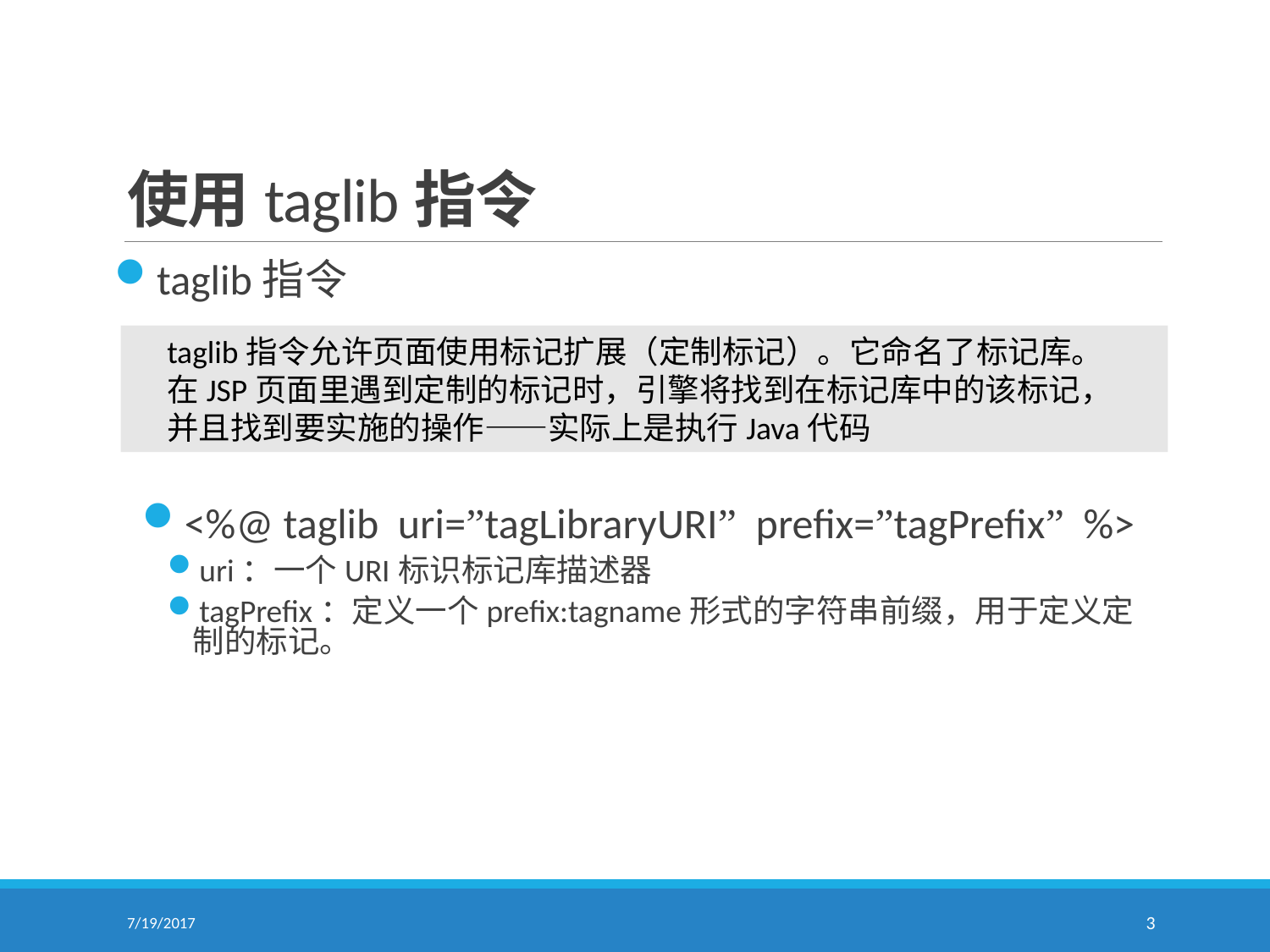

# 使用taglib指令
taglib指令

<%@ taglib  uri=”tagLibraryURI”  prefix=”tagPrefix”  %>
uri：一个URI标识标记库描述器
tagPrefix：定义一个prefix:tagname形式的字符串前缀，用于定义定制的标记。
taglib指令允许页面使用标记扩展（定制标记）。它命名了标记库。在JSP页面里遇到定制的标记时，引擎将找到在标记库中的该标记，并且找到要实施的操作——实际上是执行Java代码
7/19/2017

3